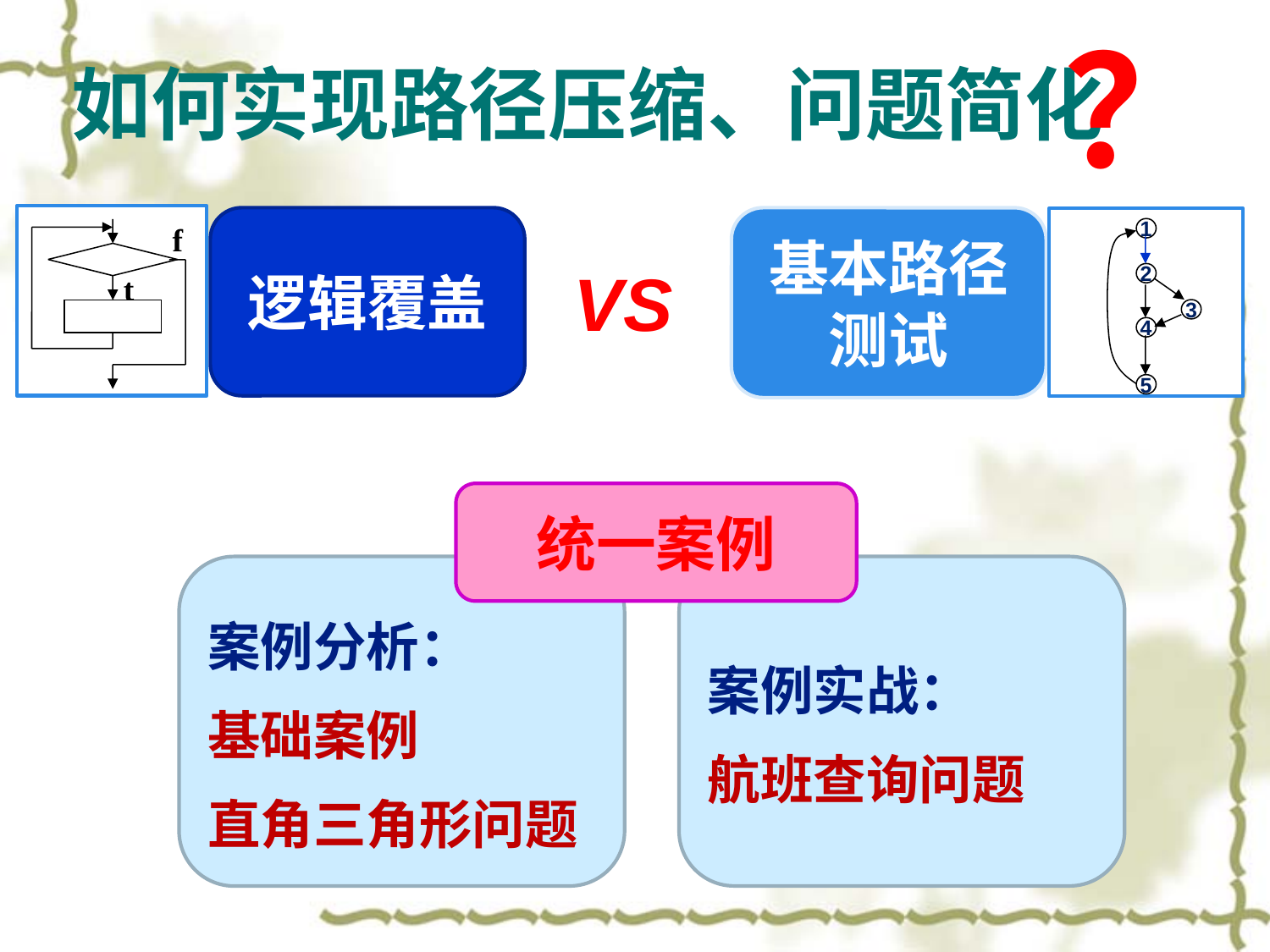

？
如何实现路径压缩、问题简化

f

t

逻辑覆盖
基本路径测试

1

2

3

4

5
VS
统一案例
案例分析：
基础案例
直角三角形问题
案例实战：
航班查询问题